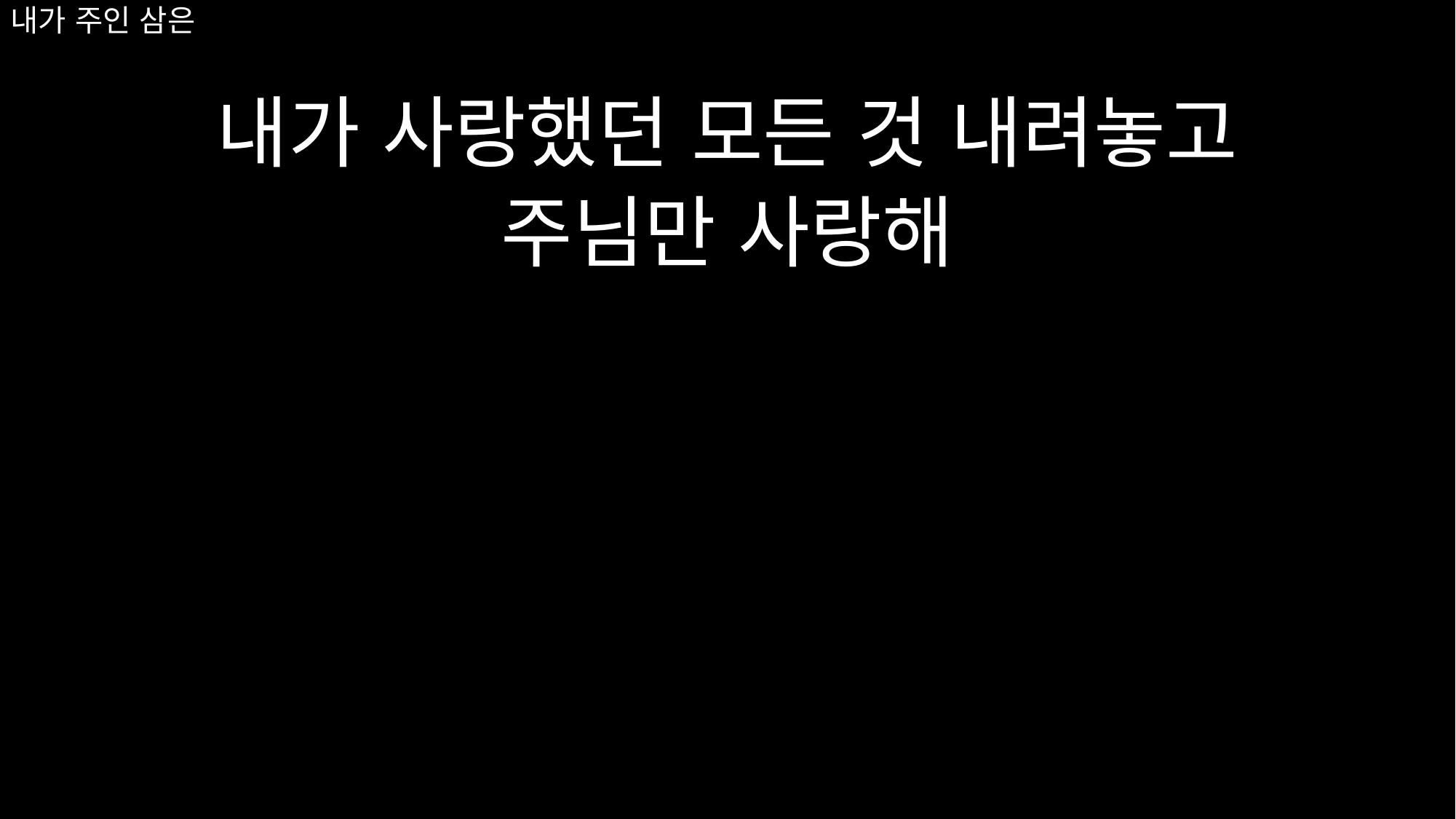

# 내가 주인 삼은
내가 사랑했던 모든 것 내려놓고
주님만 사랑해